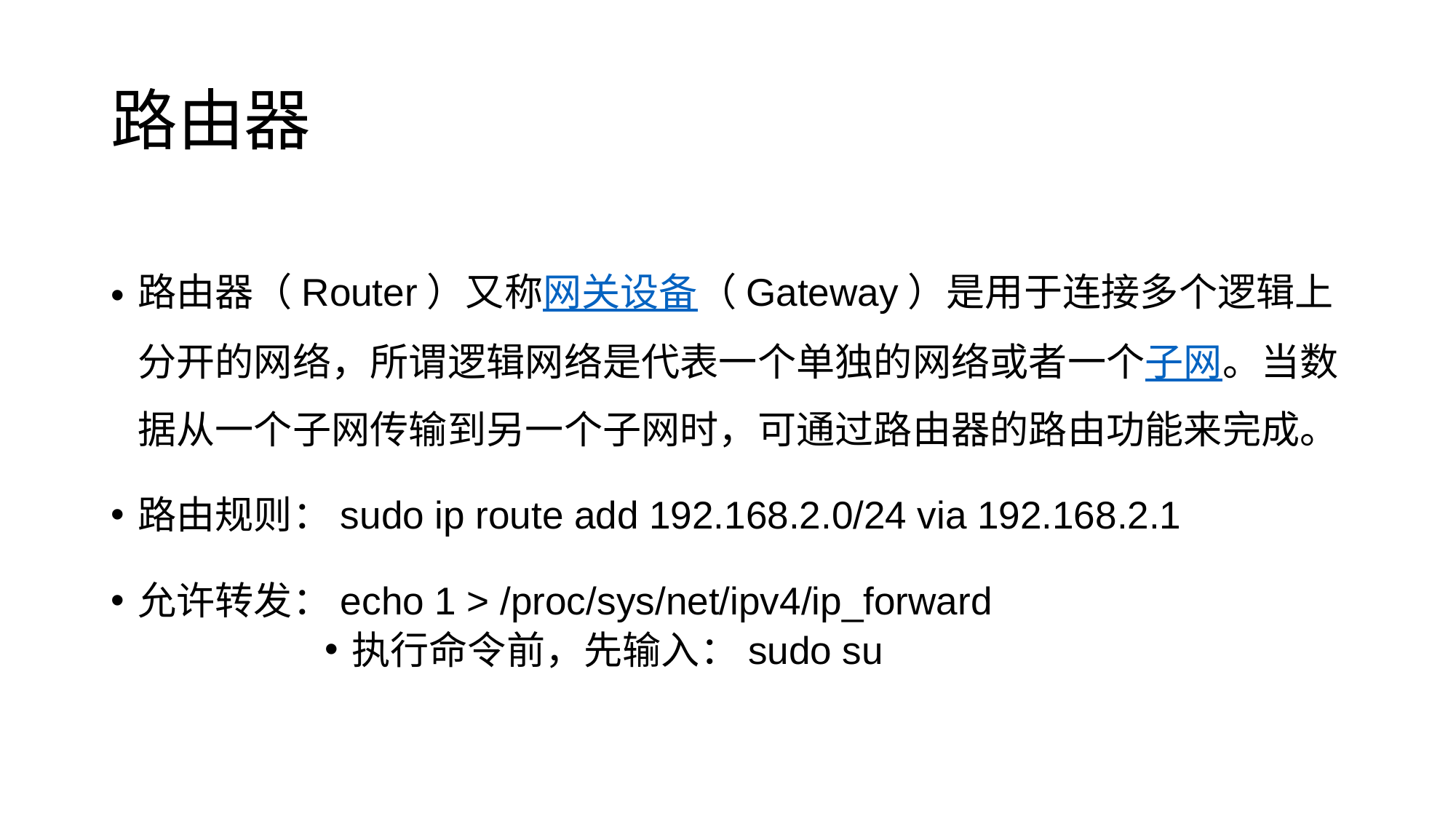

# 路由器
路由器（Router）又称网关设备（Gateway）是用于连接多个逻辑上分开的网络，所谓逻辑网络是代表一个单独的网络或者一个子网。当数据从一个子网传输到另一个子网时，可通过路由器的路由功能来完成。

路由规则：sudo ip route add 192.168.2.0/24 via 192.168.2.1

允许转发：echo 1 > /proc/sys/net/ipv4/ip_forward
执行命令前，先输入：sudo su